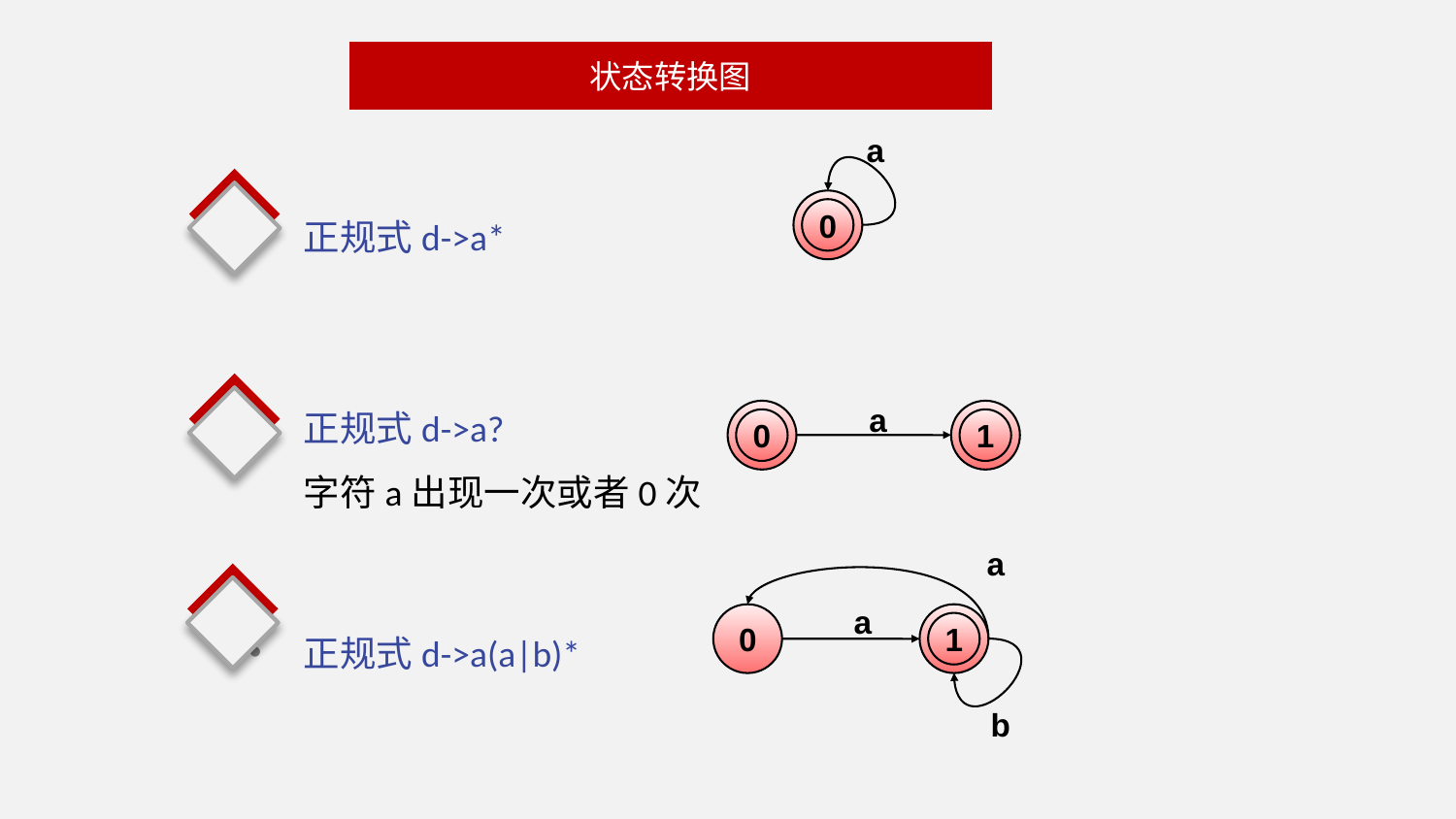

状态转换图
a

正规式d->a*

正规式d->a?
字符a出现一次或者0次

正规式d->a(a|b)*

0

a

0
1

a

a
0

1

b